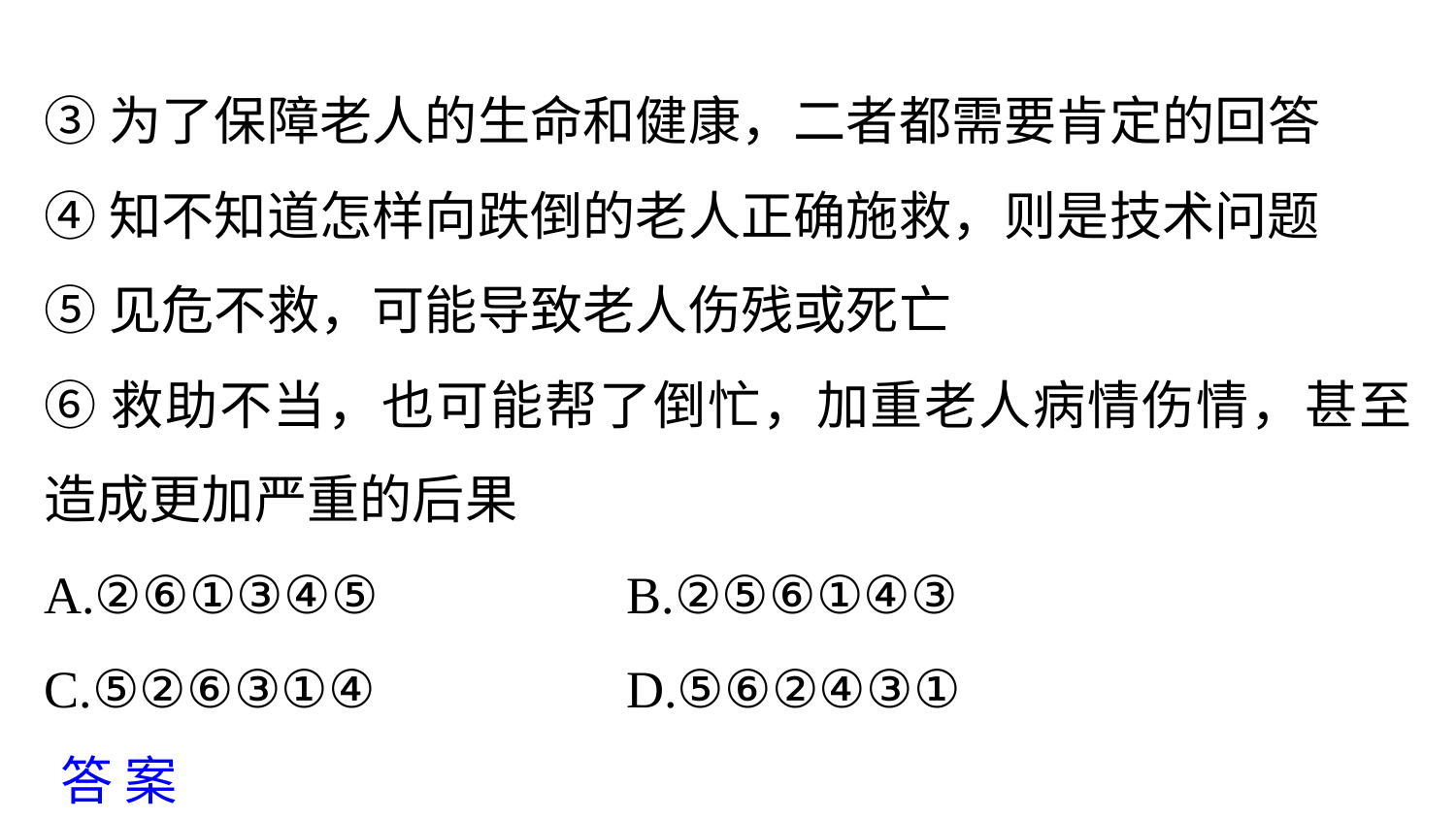

③为了保障老人的生命和健康，二者都需要肯定的回答
④知不知道怎样向跌倒的老人正确施救，则是技术问题
⑤见危不救，可能导致老人伤残或死亡
⑥救助不当，也可能帮了倒忙，加重老人病情伤情，甚至造成更加严重的后果
A.②⑥①③④⑤  		B.②⑤⑥①④③
C.⑤②⑥③①④  		D.⑤⑥②④③①
答案　B